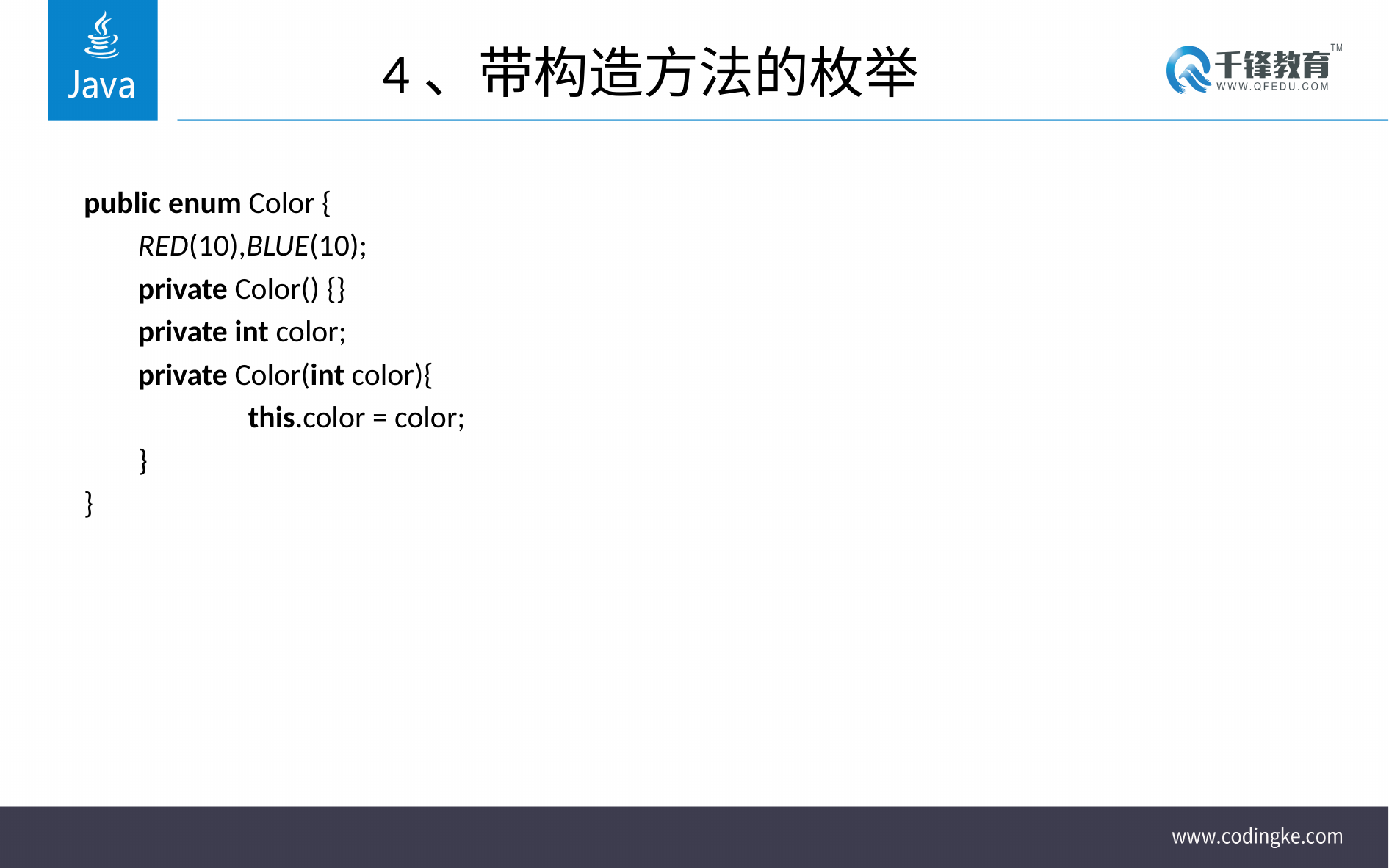

# 4、带构造方法的枚举
public enum Color {
	RED(10),BLUE(10);
	private Color() {}
	private int color;
	private Color(int color){
		this.color = color;
	}
}